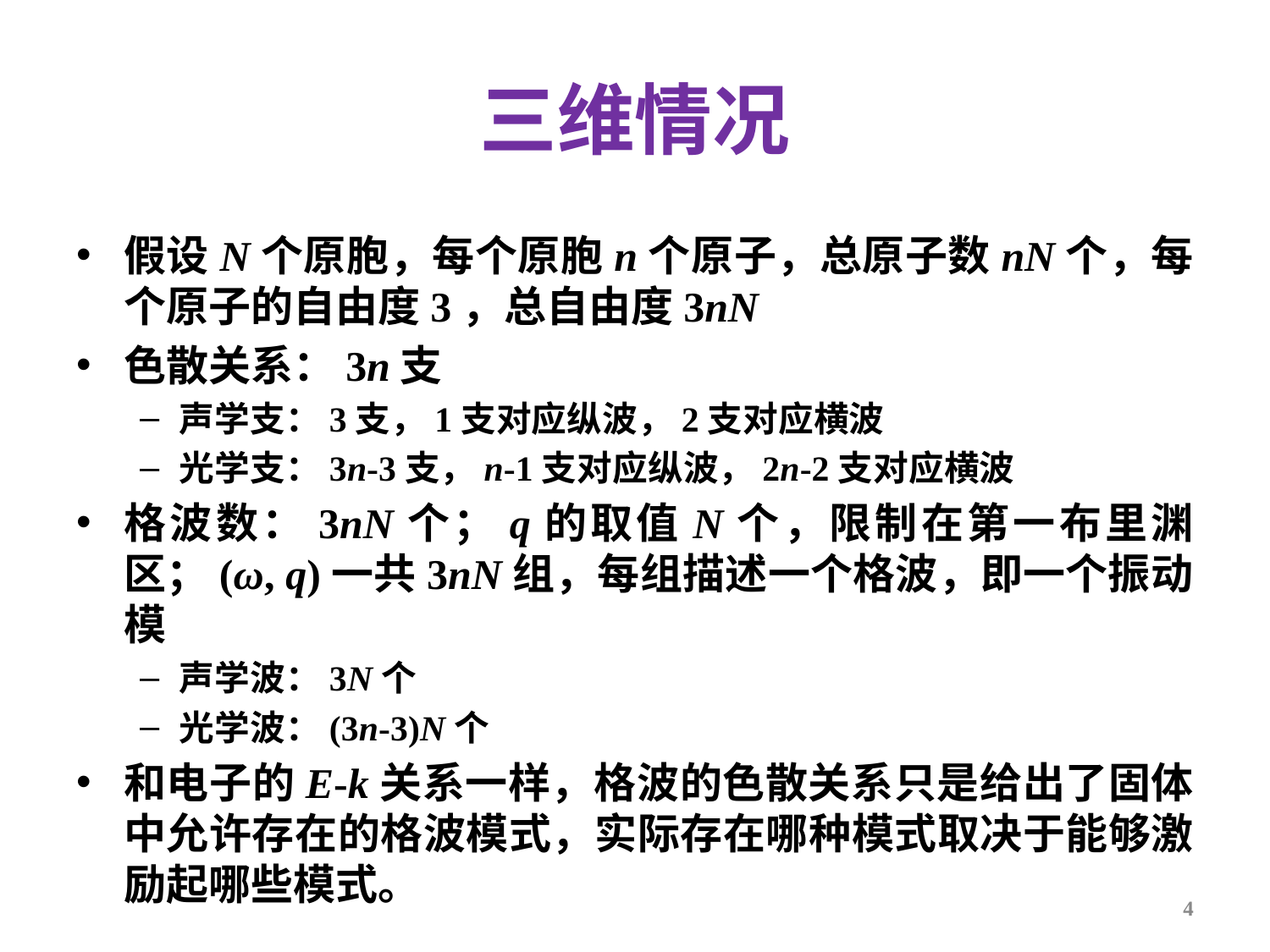

# 三维情况
假设N个原胞，每个原胞n个原子，总原子数nN个，每个原子的自由度3，总自由度3nN
色散关系：3n支
声学支：3支，1支对应纵波，2支对应横波
光学支：3n-3支，n-1支对应纵波，2n-2支对应横波
格波数：3nN个；q的取值N个，限制在第一布里渊区；(ω, q)一共3nN组，每组描述一个格波，即一个振动模
声学波：3N个
光学波：(3n-3)N个
和电子的E-k关系一样，格波的色散关系只是给出了固体中允许存在的格波模式，实际存在哪种模式取决于能够激励起哪些模式。
4